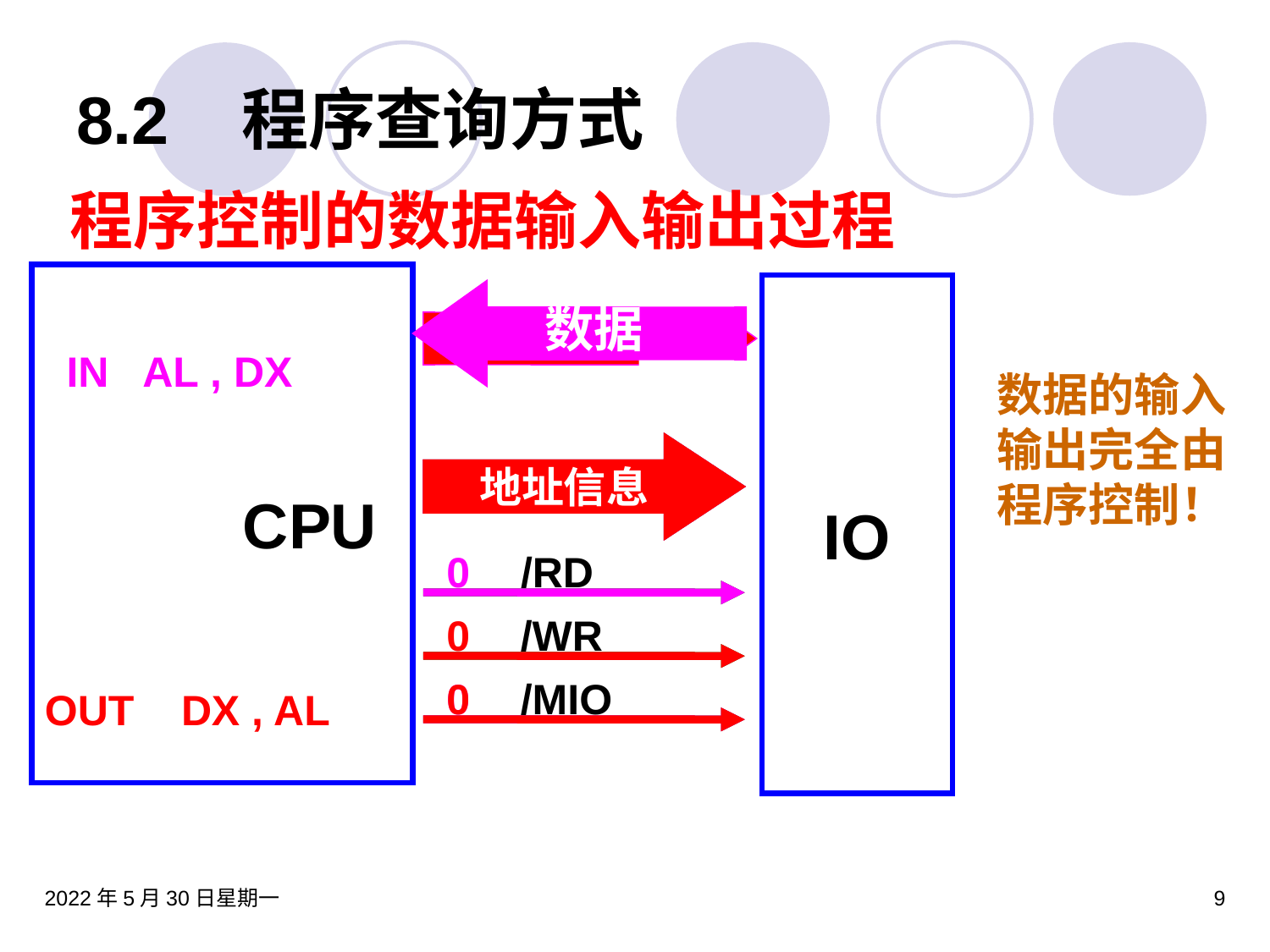

# 8.2   程序查询方式
程序控制的数据输入输出过程
          CPU

数据

数据
IO
数据总线
IN   AL , DX
数据的输入输出完全由程序控制！
地址总线
地址信息
地址信息
0
/RD

0
/WR

0
0
/MIO
OUT    DX , AL

2022年5月30日星期一
9